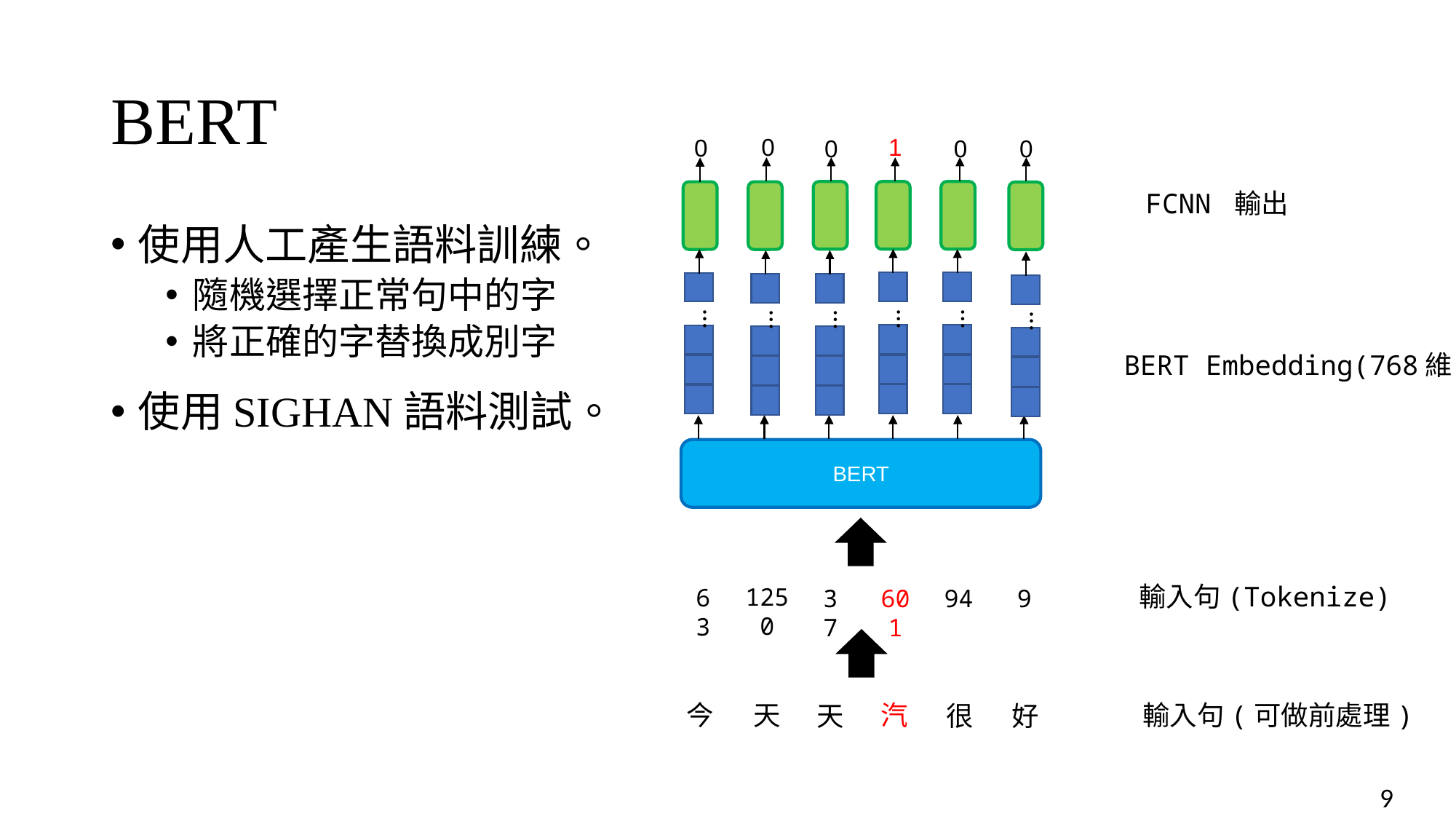

# BERT
1
0
0
0
0
0
FCNN 輸出

使用人工產生語料訓練。
隨機選擇正常句中的字
將正確的字替換成別字
使用SIGHAN語料測試。

…
…
…
…
…
…

BERT Embedding(768維)

BERT

輸入句(Tokenize)
1250
63
37
601
94
9

汽
輸入句(可做前處理)
天
今
好
天
很
9